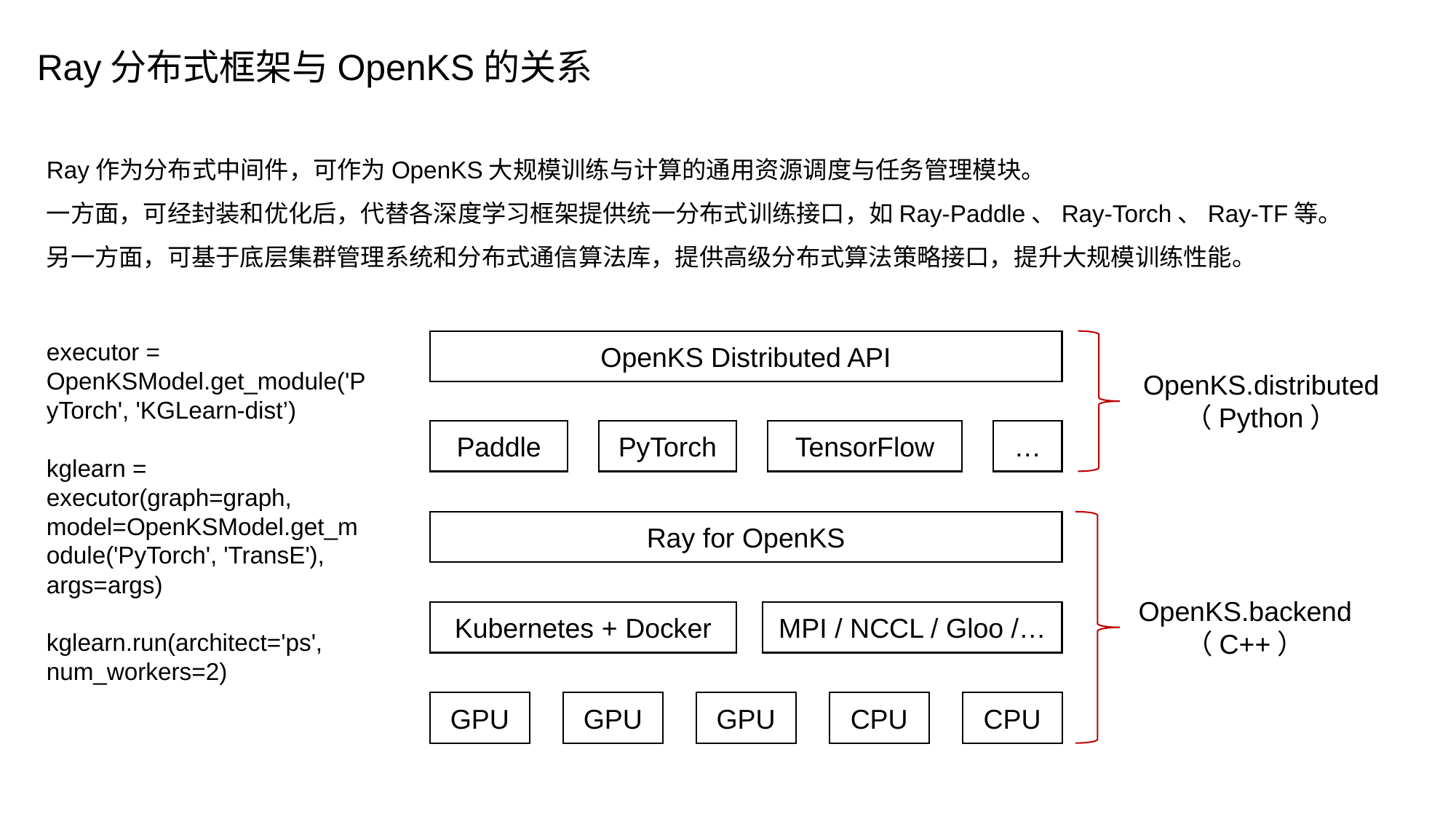

Ray分布式框架与OpenKS的关系
Ray作为分布式中间件，可作为OpenKS大规模训练与计算的通用资源调度与任务管理模块。
一方面，可经封装和优化后，代替各深度学习框架提供统一分布式训练接口，如Ray-Paddle、Ray-Torch、Ray-TF等。
另一方面，可基于底层集群管理系统和分布式通信算法库，提供高级分布式算法策略接口，提升大规模训练性能。
OpenKS Distributed API

executor = OpenKSModel.get_module('PyTorch', 'KGLearn-dist’)

kglearn = executor(graph=graph, model=OpenKSModel.get_module('PyTorch', 'TransE'), args=args)

kglearn.run(architect='ps', num_workers=2)
OpenKS.distributed
（Python）
Paddle
PyTorch
TensorFlow
…

Ray for OpenKS
OpenKS.backend
（C++）
Kubernetes + Docker
MPI / NCCL / Gloo /…
GPU
GPU
GPU
CPU
CPU